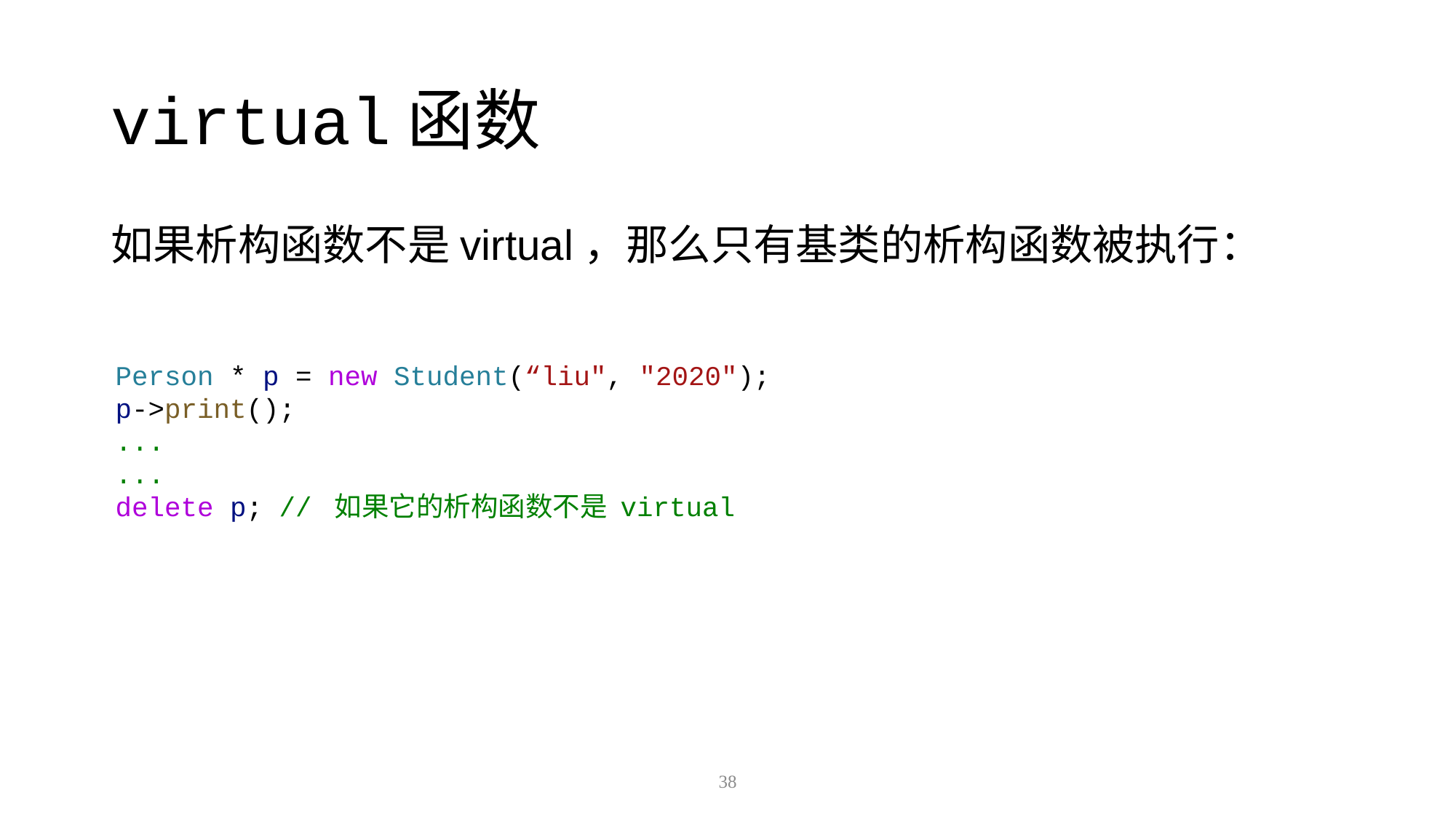

# virtual函数
如果析构函数不是virtual，那么只有基类的析构函数被执行：
Person * p = new Student(“liu", "2020");
p->print();
...
...
delete p; // 如果它的析构函数不是 virtual
38